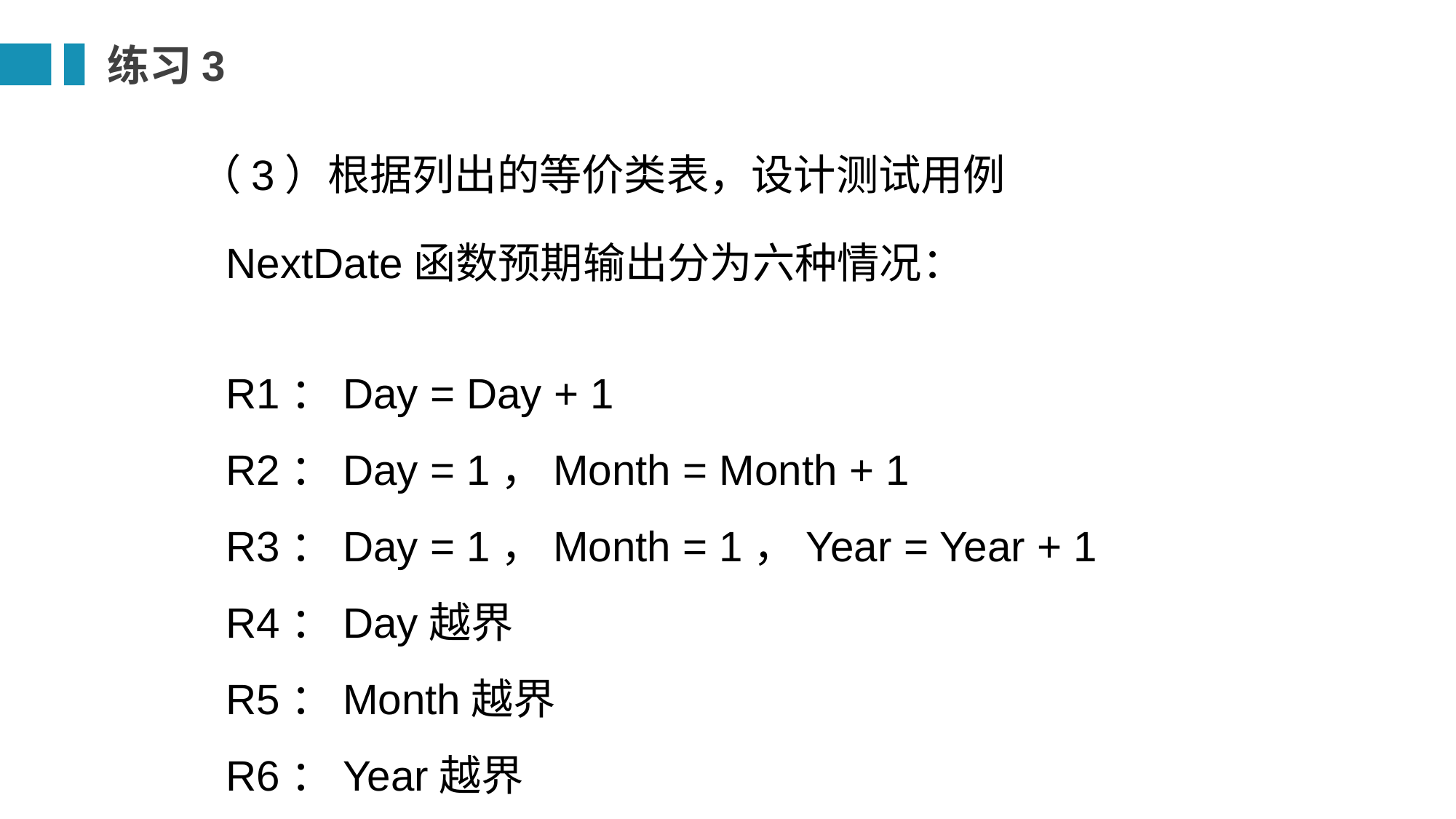

练习3

（3）根据列出的等价类表，设计测试用例
NextDate函数预期输出分为六种情况：
R1：Day = Day + 1
R2：Day = 1，Month = Month + 1
R3：Day = 1，Month = 1，Year = Year + 1
R4：Day越界
R5：Month越界
R6：Year越界
147